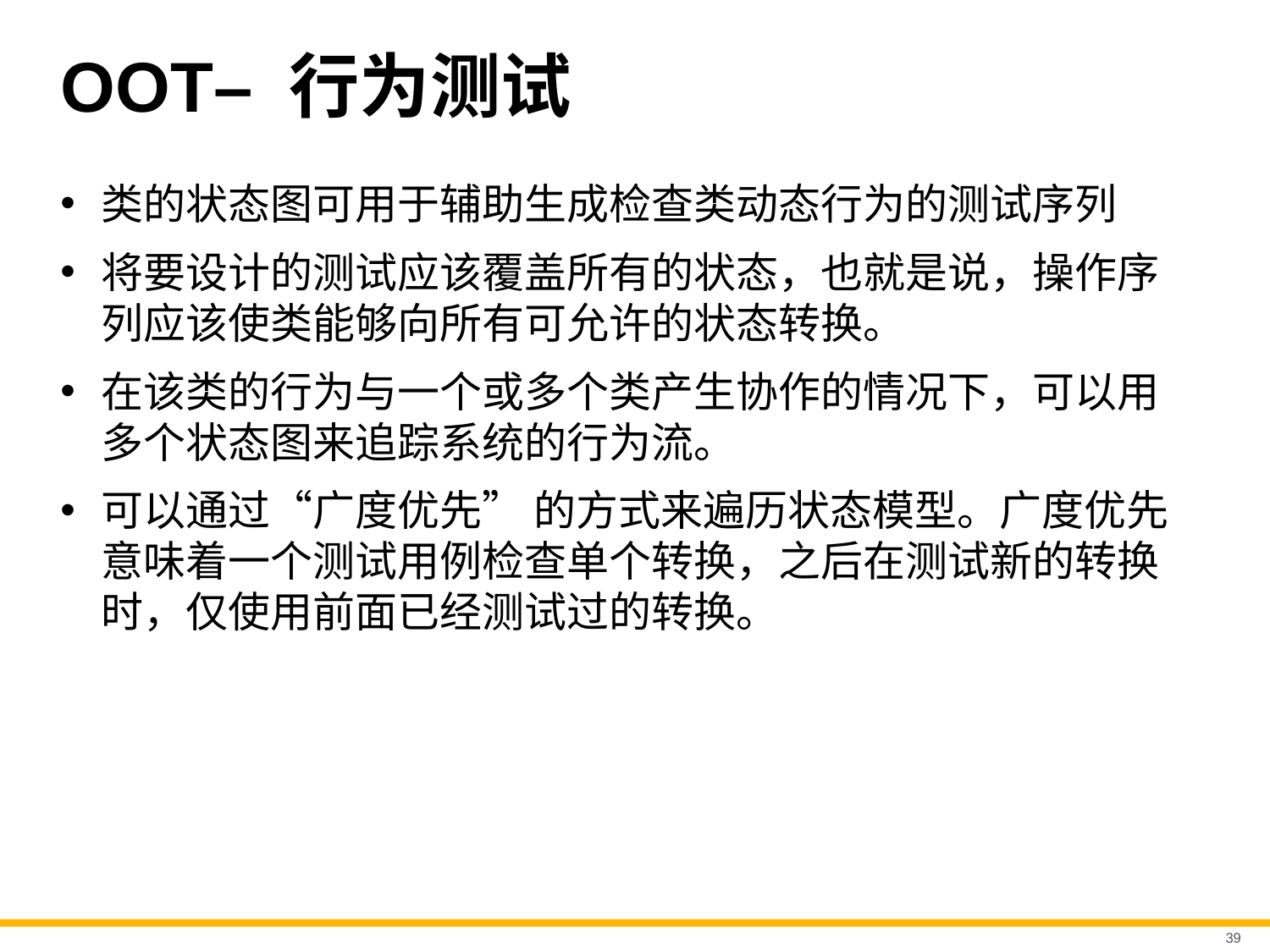

# O O T– 行为测试
类的状态图可用于辅助生成检查类动态行为的测试序列
将要设计的测试应该覆盖所有的状态，也就是说，操作序列应该使类能够向所有可允许的状态转换。
在该类的行为与一个或多个类产生协作的情况下，可以用多个状态图来追踪系统的行为流。
可以通过“广度优先” 的方式来遍历状态模型。广度优先意味着一个测试用例检查单个转换，之后在测试新的转换时，仅使用前面已经测试过的转换。
39